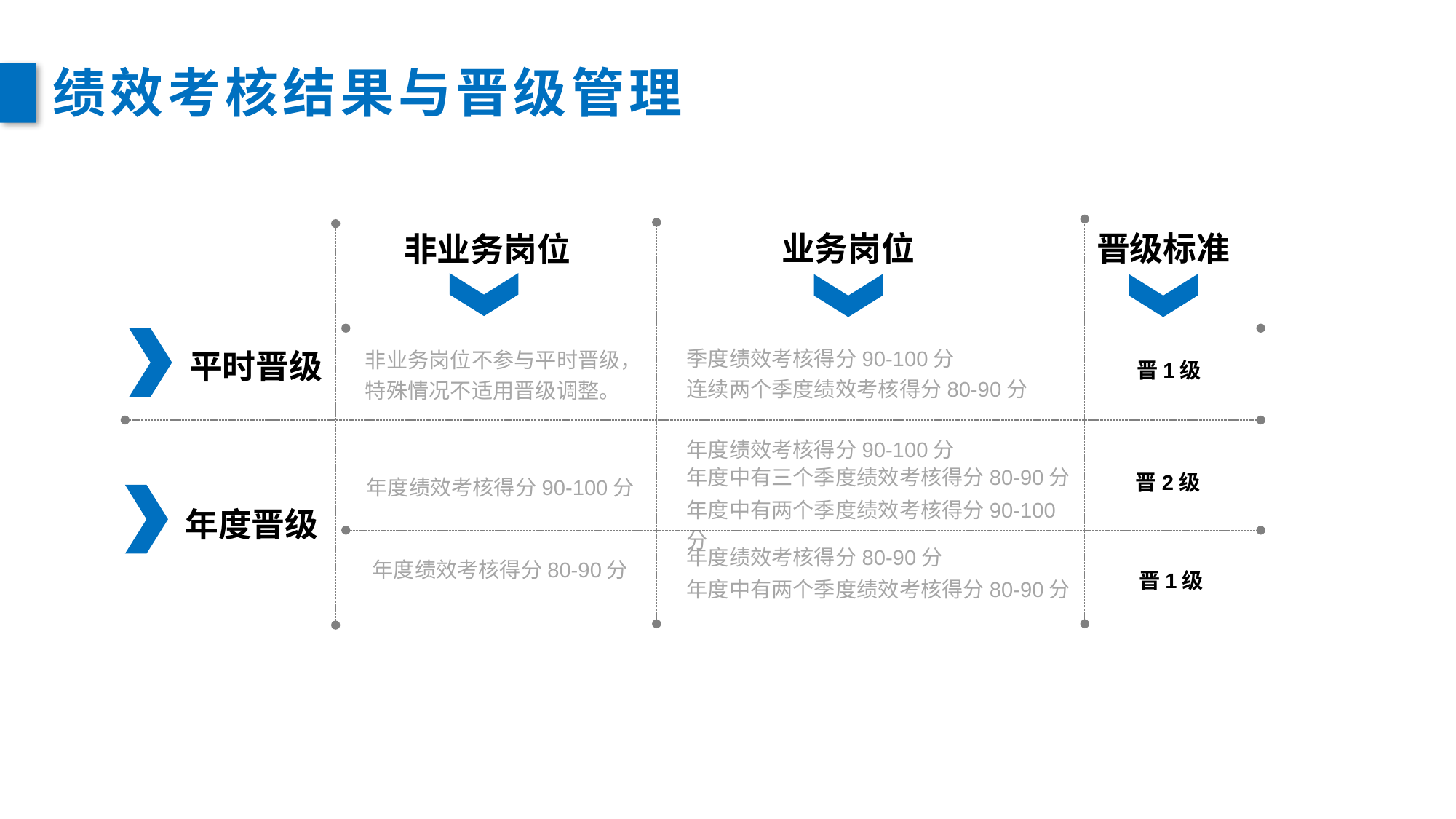

绩效考核结果与晋级管理

业务岗位
晋级标准
非业务岗位

季度绩效考核得分90-100分
非业务岗位不参与平时晋级，特殊情况不适用晋级调整。
平时晋级
晋1级
连续两个季度绩效考核得分80-90分
年度绩效考核得分90-100分
年度中有三个季度绩效考核得分80-90分
年度绩效考核得分90-100分
晋2级

年度中有两个季度绩效考核得分90-100分
年度晋级
年度绩效考核得分80-90分
年度绩效考核得分80-90分
晋1级
年度中有两个季度绩效考核得分80-90分